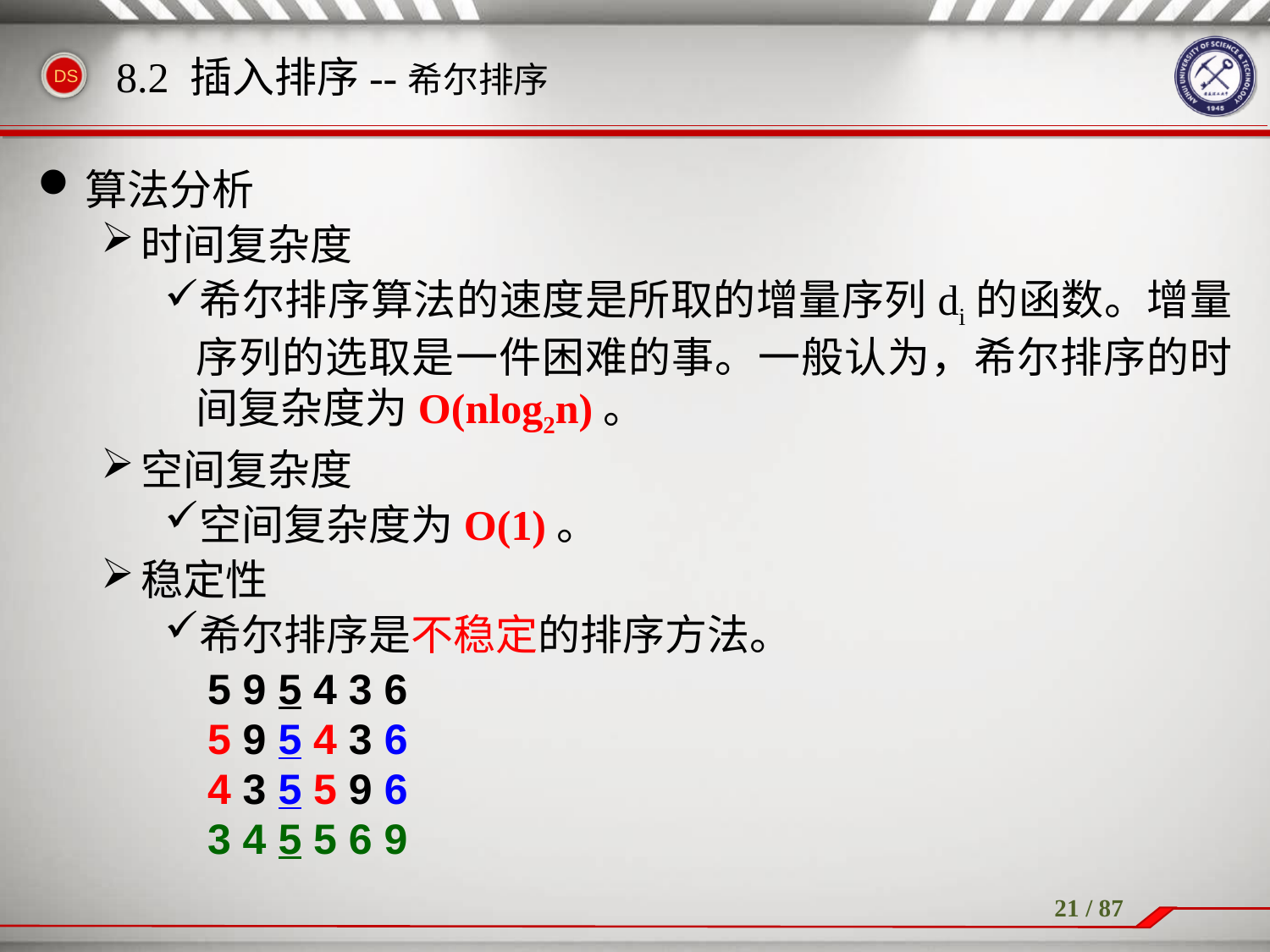

8.2 插入排序--希尔排序
算法分析
时间复杂度
希尔排序算法的速度是所取的增量序列di的函数。增量序列的选取是一件困难的事。一般认为，希尔排序的时间复杂度为O(nlog2n)。
空间复杂度
空间复杂度为O(1)。
稳定性
希尔排序是不稳定的排序方法。

5 9 5 4 3 6
5 9 5 4 3 6
4 3 5 5 9 6
3 4 5 5 6 9